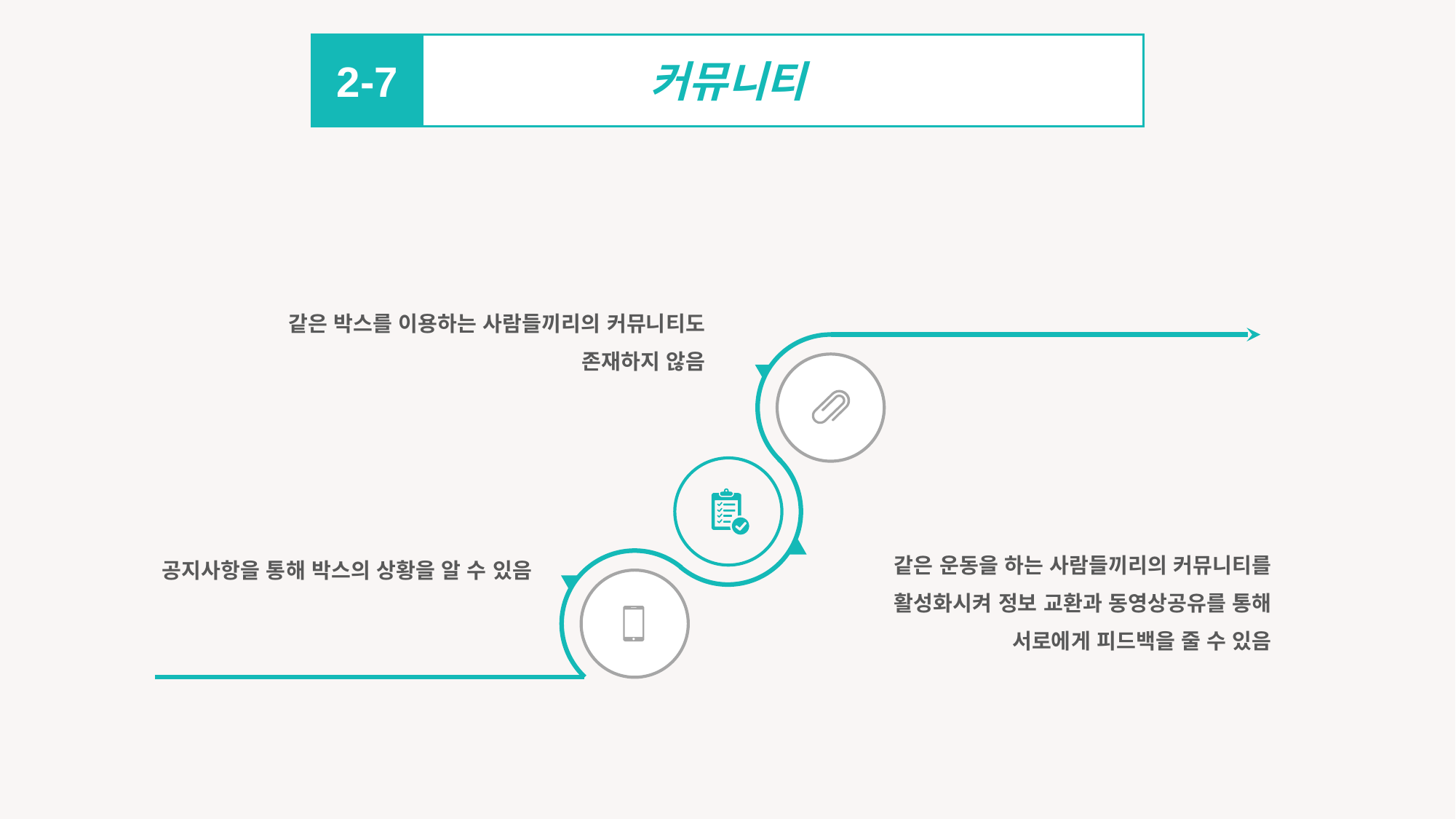

커뮤니티
2-7
같은 박스를 이용하는 사람들끼리의 커뮤니티도 존재하지 않음

같은 운동을 하는 사람들끼리의 커뮤니티를 활성화시켜 정보 교환과 동영상공유를 통해 서로에게 피드백을 줄 수 있음
공지사항을 통해 박스의 상황을 알 수 있음